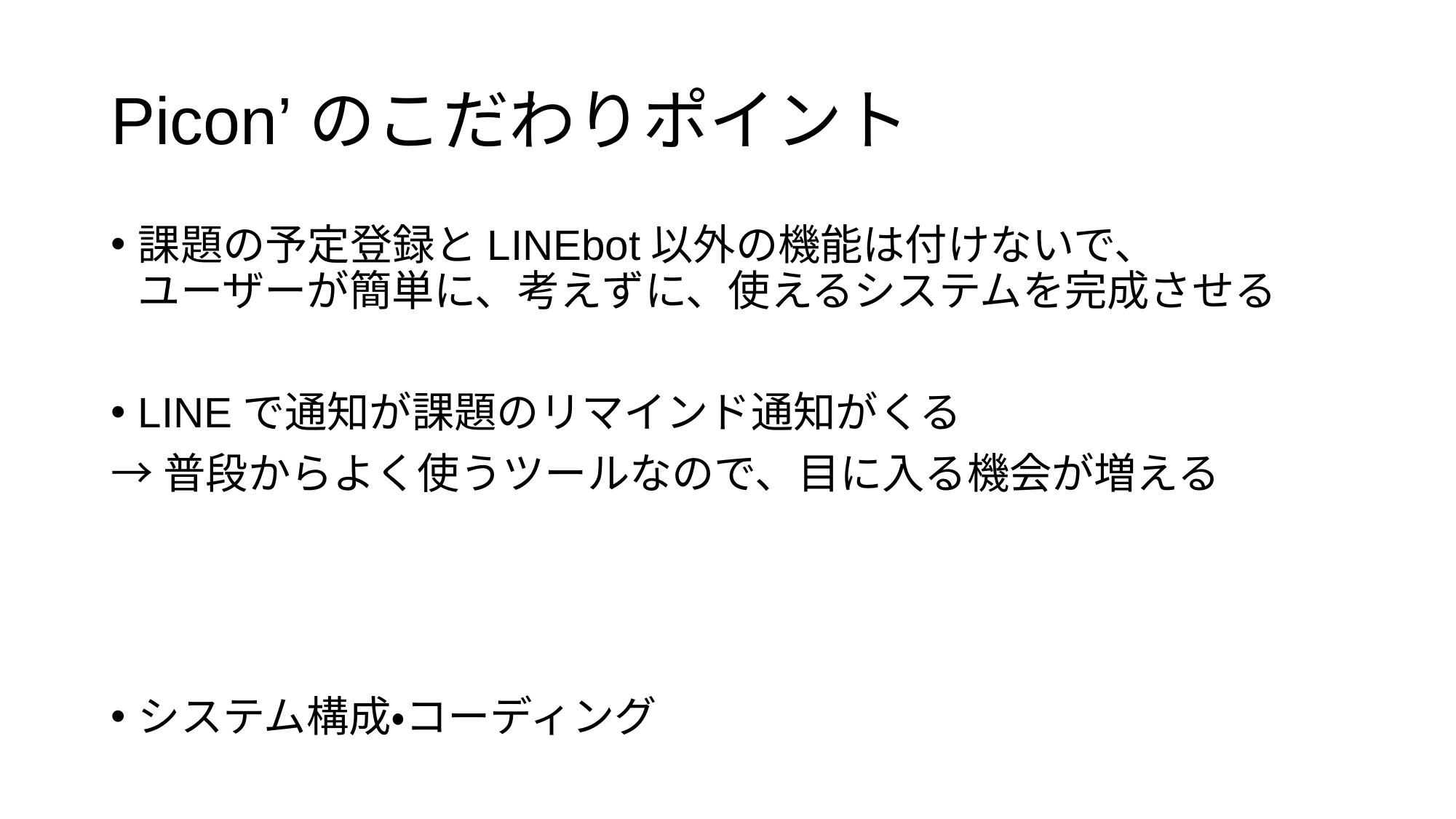

# Picon’のこだわりポイント
課題の予定登録とLINEbot以外の機能は付けないで、
ユーザーが簡単に、考えずに、使えるシステムを完成させる

LINEで通知が課題のリマインド通知がくる
→普段からよく使うツールなので、目に入る機会が増える

システム構成・コーディング